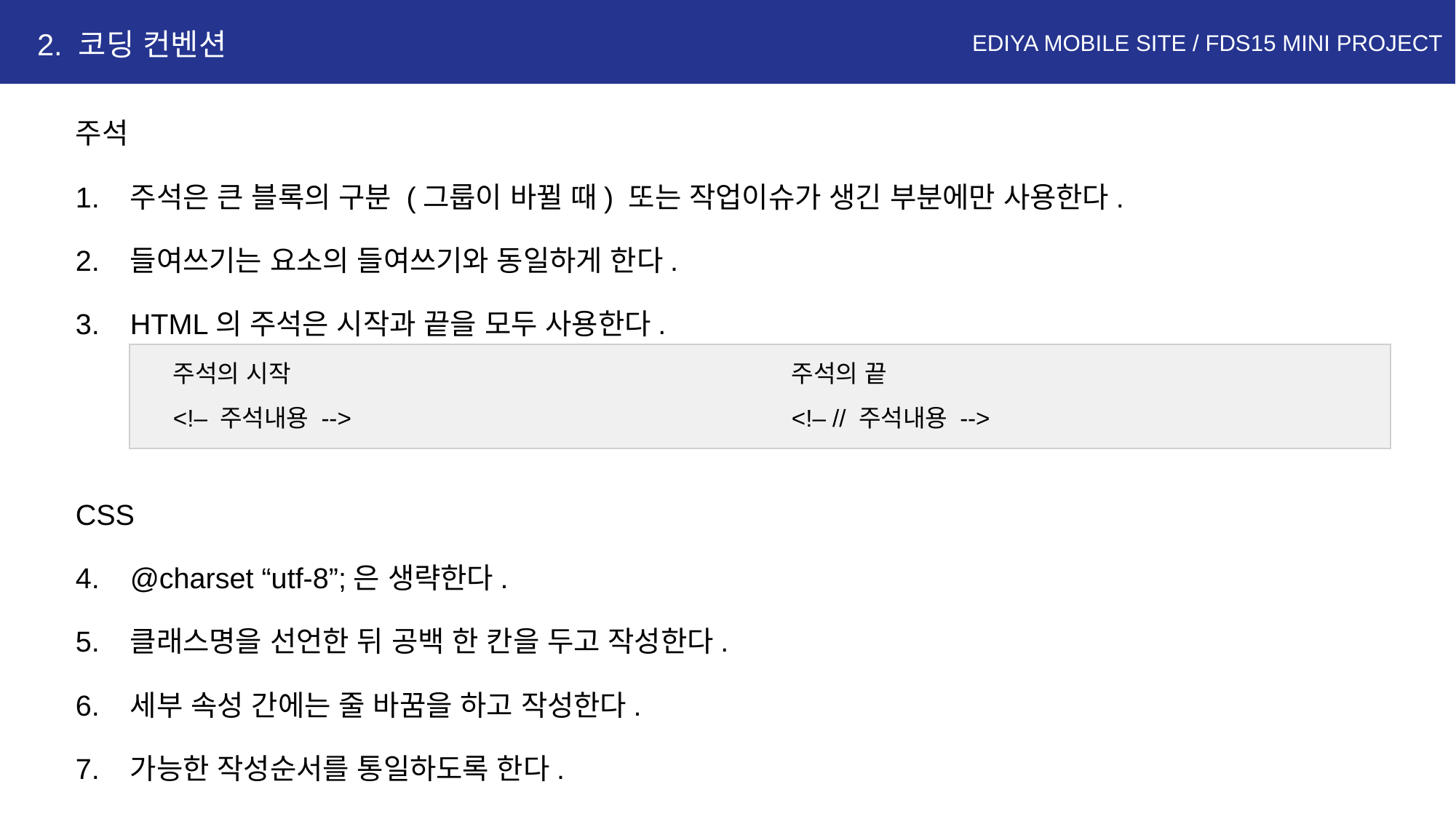

2. 코딩 컨벤션
주석
주석은 큰 블록의 구분 (그룹이 바뀔 때) 또는 작업이슈가 생긴 부분에만 사용한다.
들여쓰기는 요소의 들여쓰기와 동일하게 한다.
HTML의 주석은 시작과 끝을 모두 사용한다.

CSS
@charset “utf-8”;은 생략한다.
클래스명을 선언한 뒤 공백 한 칸을 두고 작성한다.
세부 속성 간에는 줄 바꿈을 하고 작성한다.
가능한 작성순서를 통일하도록 한다.

주석의 시작
<!– 주석내용 -->
주석의 끝
<!– // 주석내용 -->